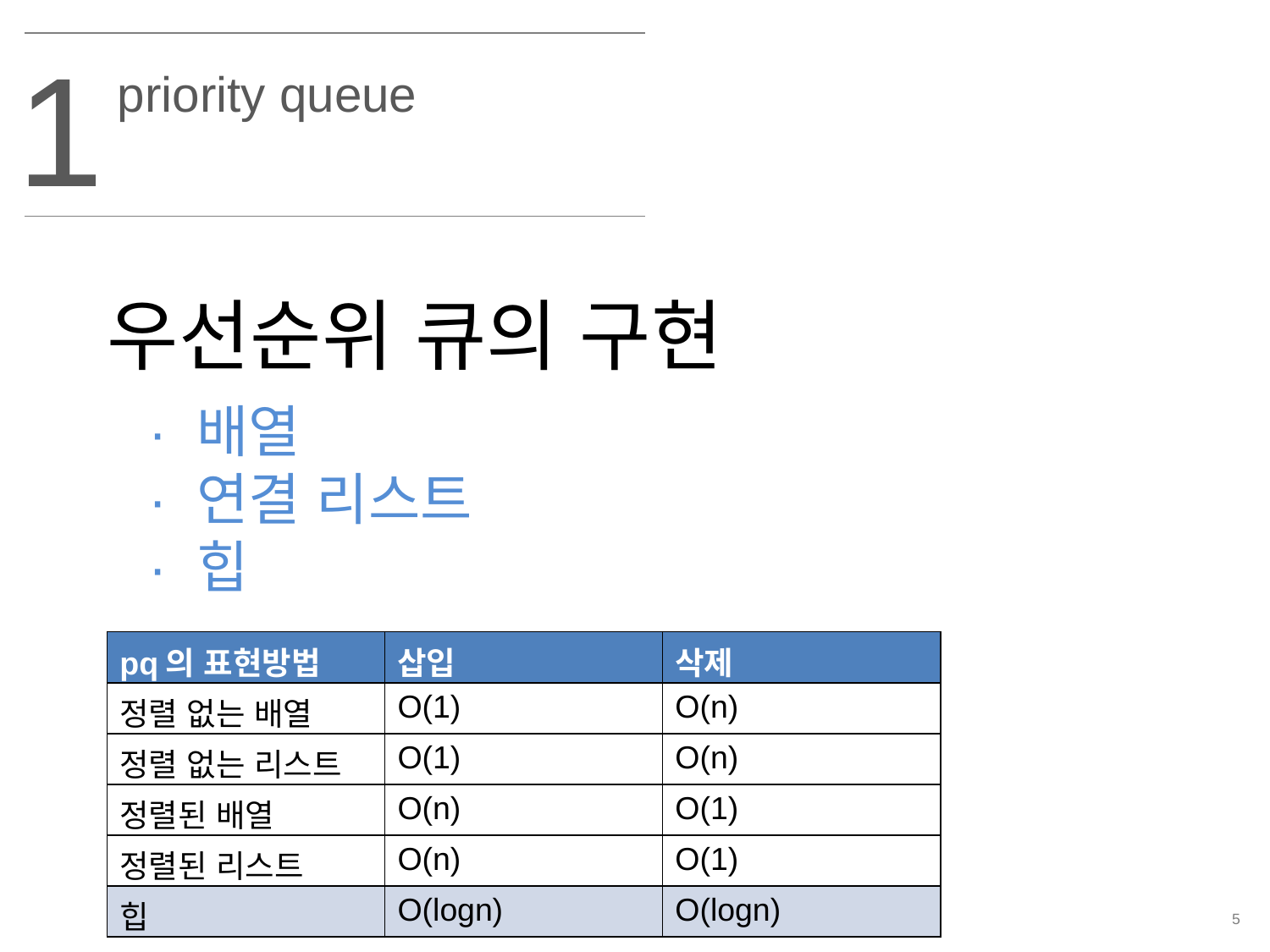

1
priority queue
우선순위 큐의 구현
· 배열
· 연결 리스트
· 힙
| pq의 표현방법 | 삽입 | 삭제 |
| --- | --- | --- |
| 정렬 없는 배열 | O(1) | O(n) |
| 정렬 없는 리스트 | O(1) | O(n) |
| 정렬된 배열 | O(n) | O(1) |
| 정렬된 리스트 | O(n) | O(1) |
| 힙 | O(logn) | O(logn) |